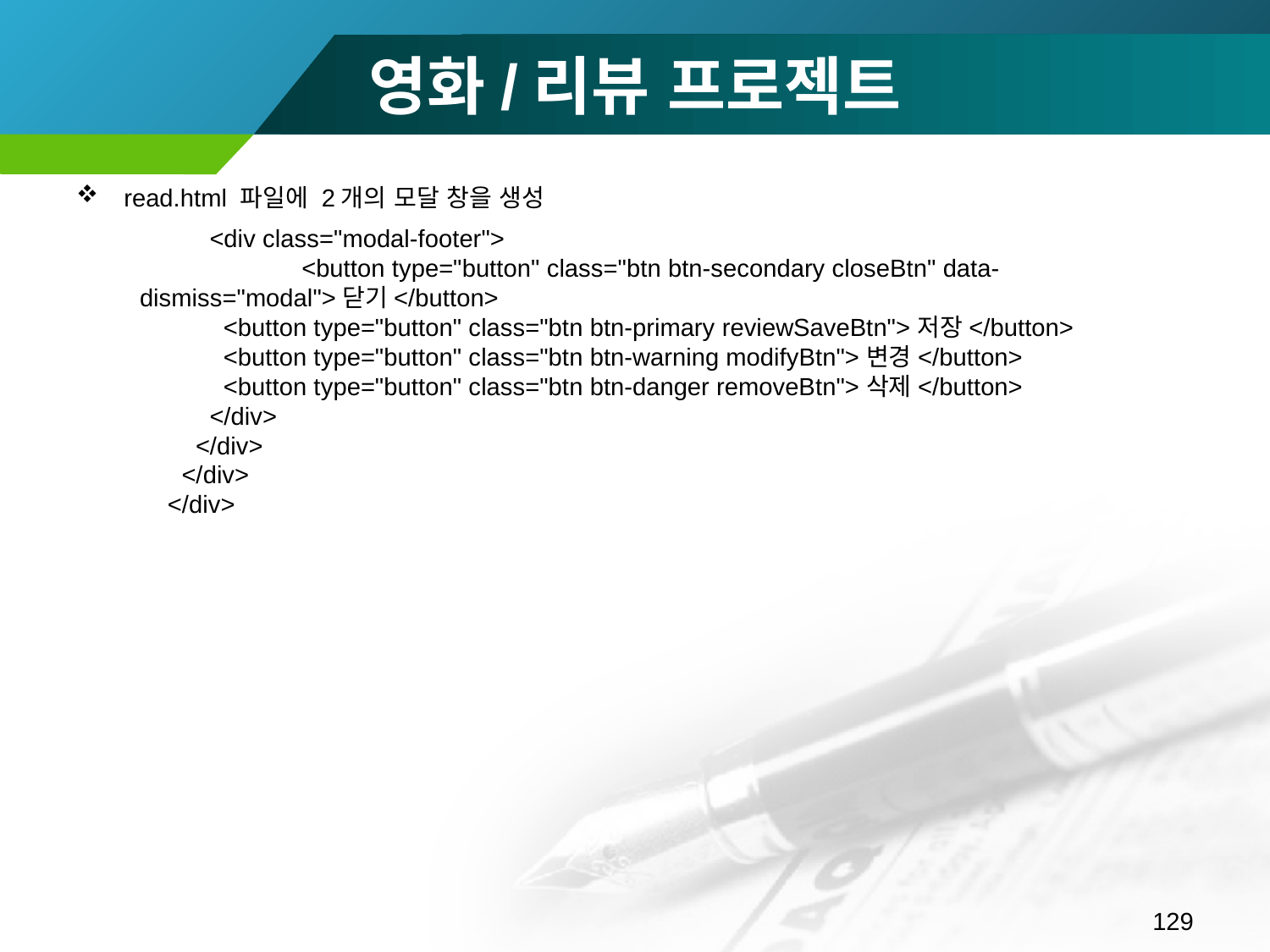

# 영화/리뷰 프로젝트
read.html 파일에 2개의 모달 창을 생성
          <div class="modal-footer">
	     <button type="button" class="btn btn-secondary closeBtn" data-dismiss="modal">닫기</button>
            <button type="button" class="btn btn-primary reviewSaveBtn">저장</button>
            <button type="button" class="btn btn-warning modifyBtn">변경</button>
            <button type="button" class="btn btn-danger removeBtn">삭제</button>
          </div>
        </div>
      </div>
    </div>

129